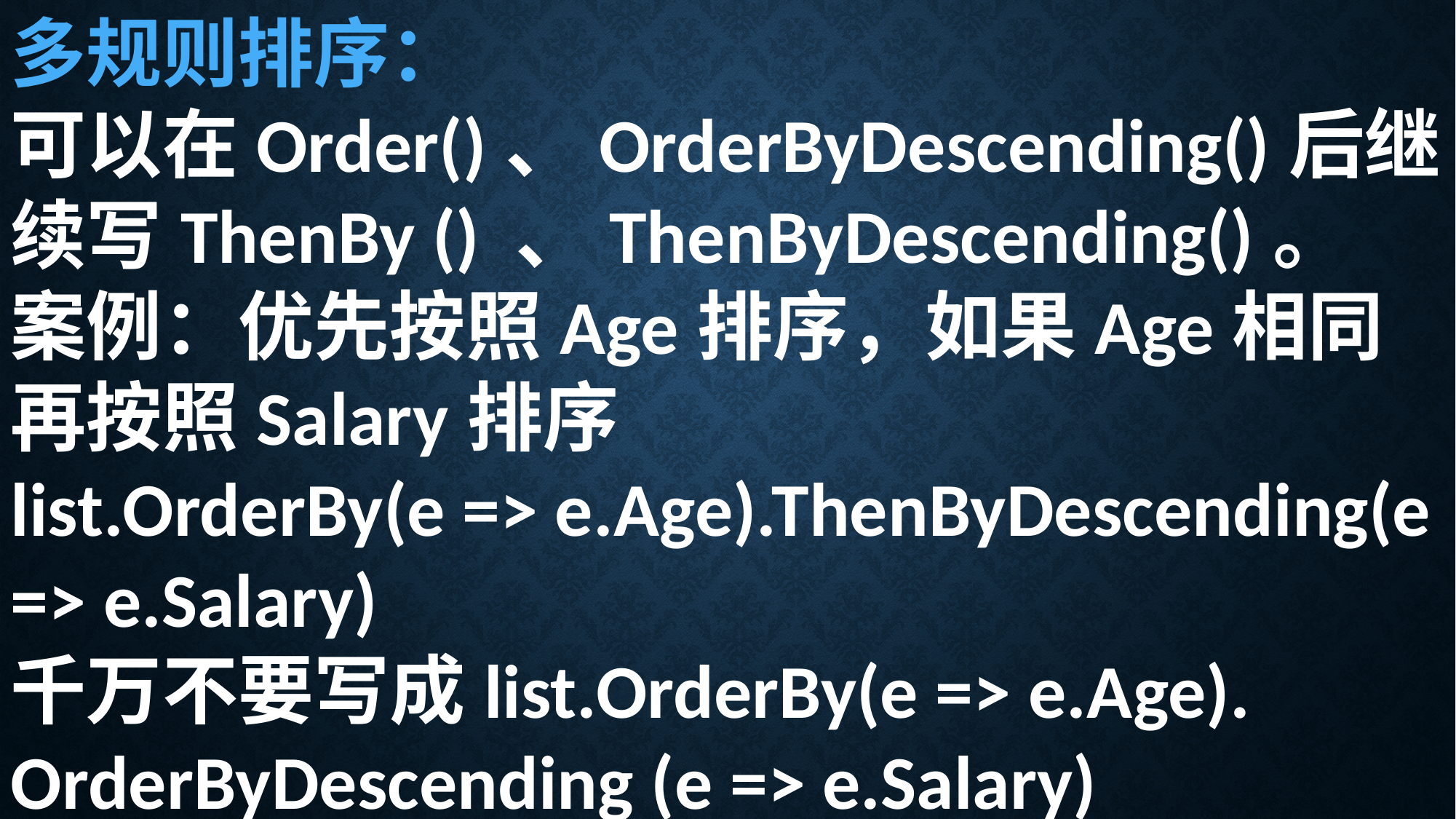

多规则排序：
可以在Order()、OrderByDescending()后继续写ThenBy () 、ThenByDescending()。
案例：优先按照Age排序，如果Age相同再按照Salary排序
list.OrderBy(e => e.Age).ThenByDescending(e => e.Salary)
千万不要写成list.OrderBy(e => e.Age). OrderByDescending (e => e.Salary)